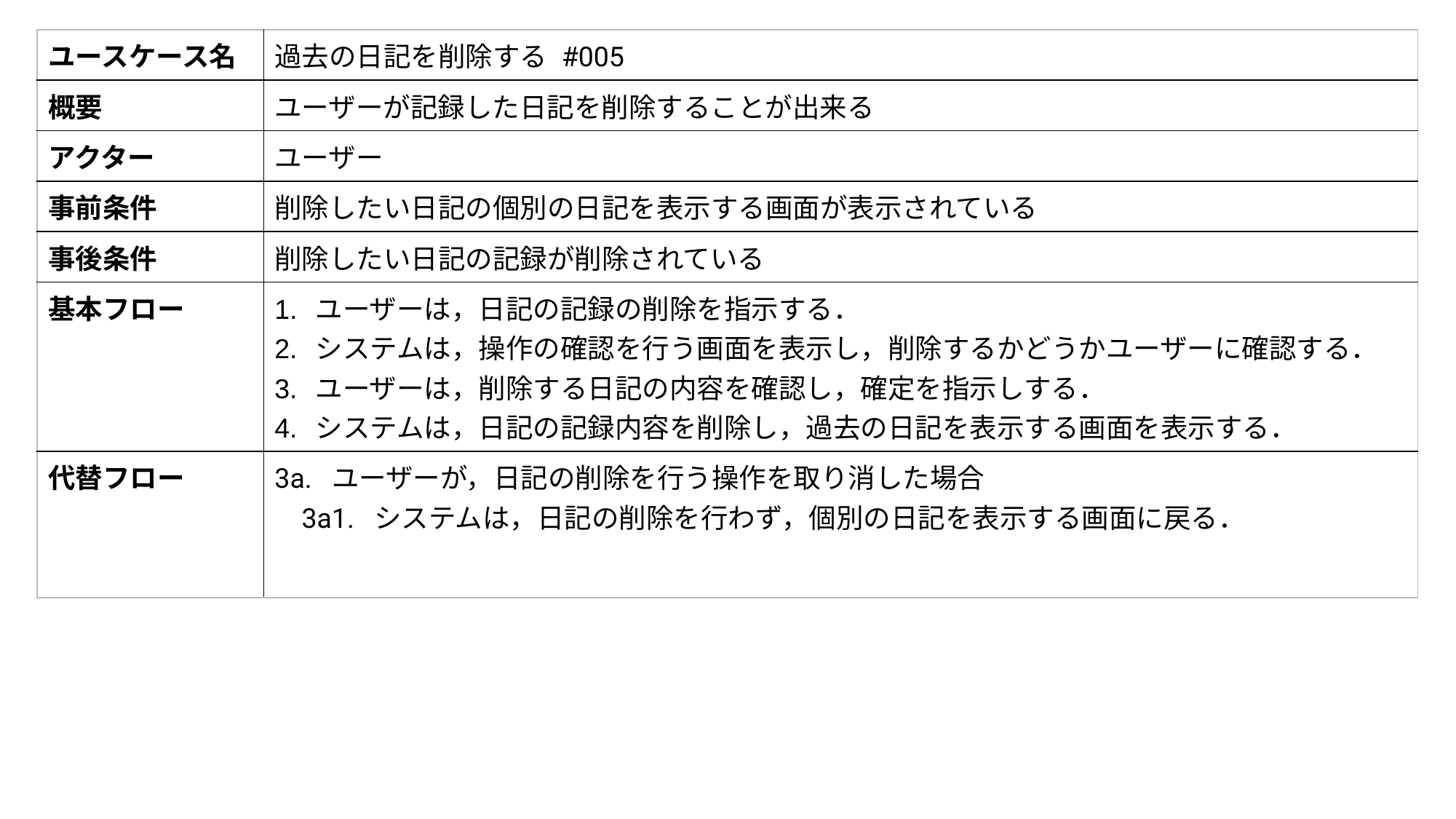

| ユースケース名 | 過去の日記を削除する #005 |
| --- | --- |
| 概要 | ユーザーが記録した日記を削除することが出来る |
| アクター | ユーザー |
| 事前条件 | 削除したい日記の個別の日記を表示する画面が表示されている |
| 事後条件 | 削除したい日記の記録が削除されている |
| 基本フロー | ユーザーは，日記の記録の削除を指示する． システムは，操作の確認を行う画面を表示し，削除するかどうかユーザーに確認する． ユーザーは，削除する日記の内容を確認し，確定を指示しする． システムは，日記の記録内容を削除し，過去の日記を表示する画面を表示する． |
| 代替フロー | 3a. ユーザーが，日記の削除を行う操作を取り消した場合 3a1. システムは，日記の削除を行わず，個別の日記を表示する画面に戻る． |